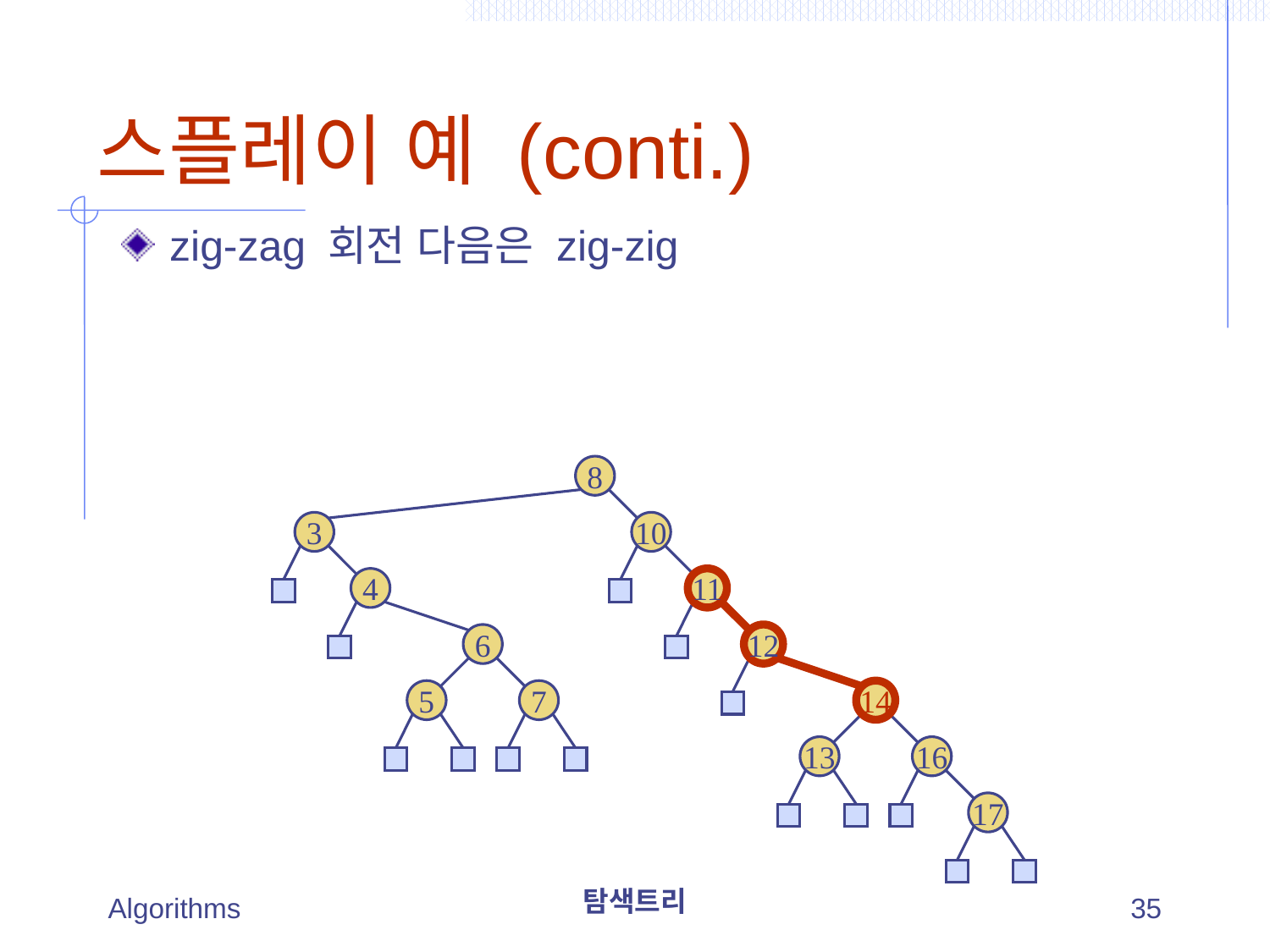

# 스플레이 예 (conti.)
zig-zag 회전 다음은 zig-zig
8
3
10
4
11

6
12

5
7
14

13
16

17

Algorithms
탐색트리
35